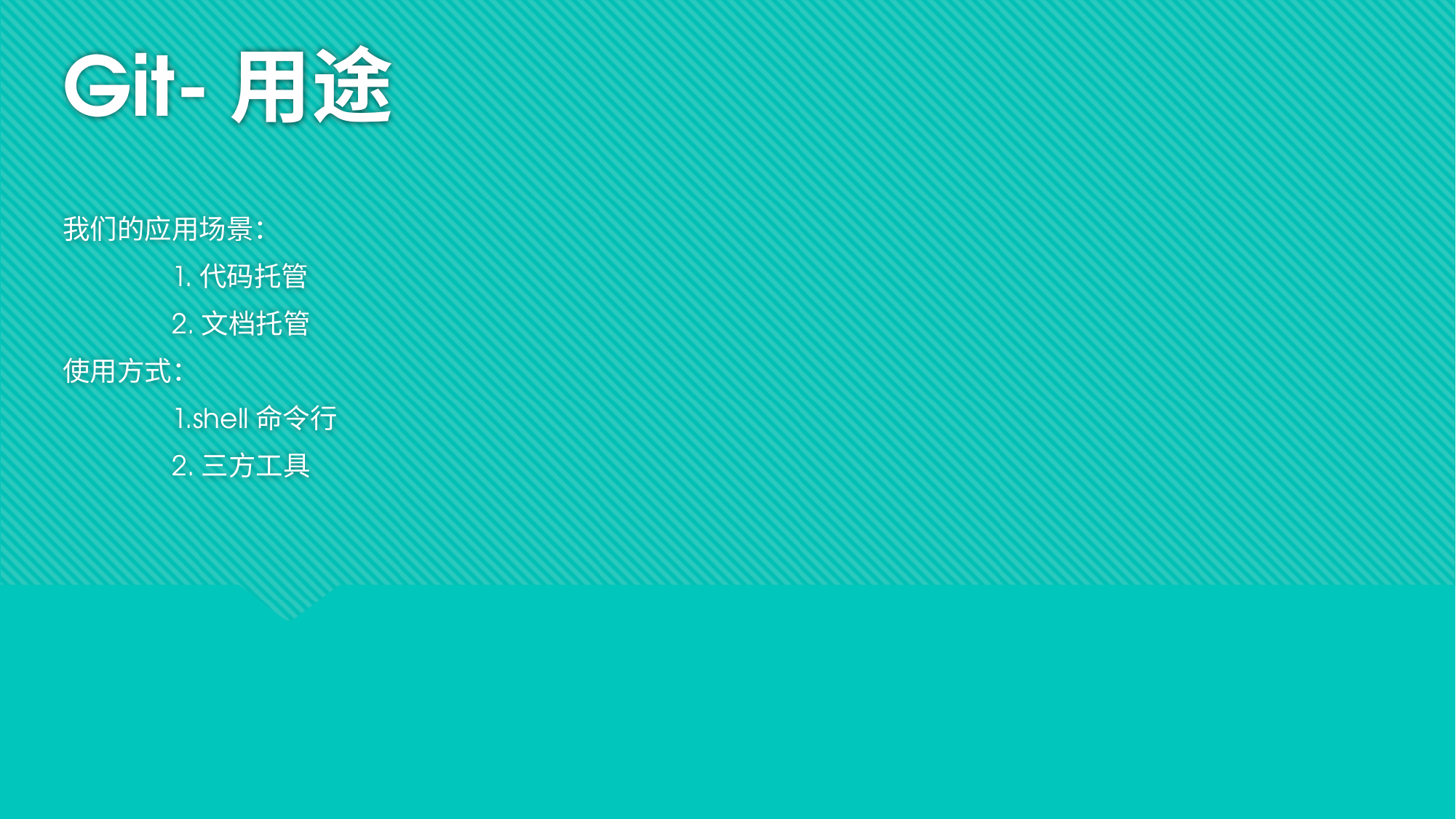

# Git-用途
我们的应用场景：
	1.代码托管
	2.文档托管
使用方式：
	1.shell命令行
	2.三方工具